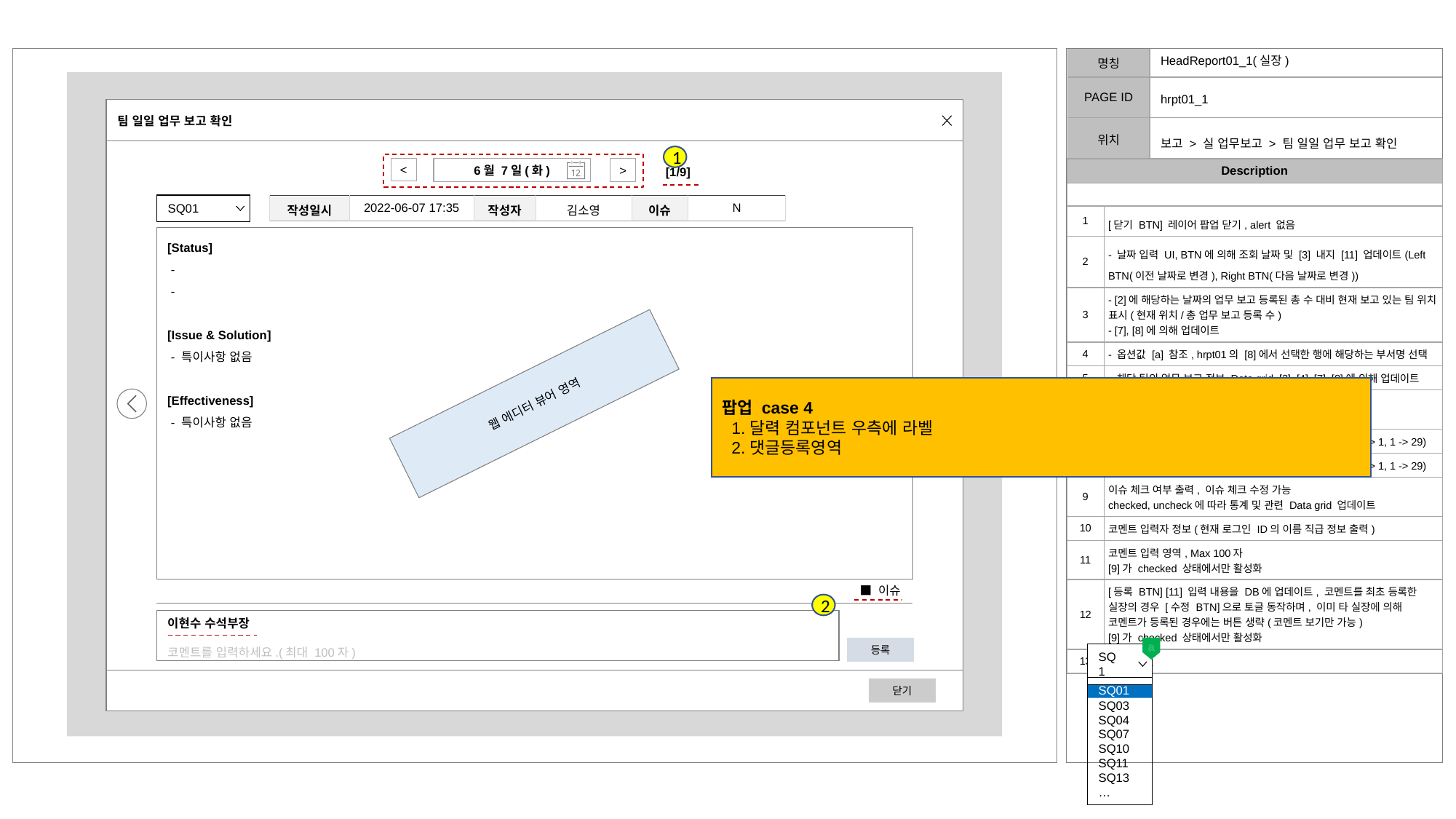

# HeadReport01_1(실장)

hrpt01_1

팀 일일 업무 보고 확인

보고 > 실 업무보고 > 팀 일일 업무 보고 확인
1

>
<
6월 7일(화)

| Description |  |
| --- | --- |
|  |  |
| 1 | [닫기 BTN] 레이어 팝업 닫기, alert 없음 |
| 2 | - 날짜 입력 UI, BTN에 의해 조회 날짜 및 [3] 내지 [11] 업데이트(Left BTN(이전 날짜로 변경), Right BTN(다음 날짜로 변경)) |
| 3 | - [2]에 해당하는 날짜의 업무 보고 등록된 총 수 대비 현재 보고 있는 팀 위치 표시(현재 위치/총 업무 보고 등록 수) - [7], [8]에 의해 업데이트 |
| 4 | - 옵션값 [a] 참조, hrpt01의 [8]에서 선택한 행에 해당하는 부서명 선택 |
| 5 | - 해당 팀의 업무 보고 정보 Data grid, [2], [4], [7], [8]에 의해 업데이트 |
| 6 | - 업무 보고 등록 내용 출력 영역 - [2], [4], [7], [8]에 의해 업데이트 |
| 7 | [부서 포커스 이동 BTN] [4] 내지 [11] 업데이트(감소(2 -> 1, 1 -> 29) |
| 8 | [부서 포커스 이동 BTN] [4] 내지 [11] 업데이트(증가(2 -> 1, 1 -> 29) |
| 9 | 이슈 체크 여부 출력, 이슈 체크 수정 가능 checked, uncheck에 따라 통계 및 관련 Data grid 업데이트 |
| 10 | 코멘트 입력자 정보(현재 로그인 ID의 이름 직급 정보 출력) |
| 11 | 코멘트 입력 영역, Max 100자 [9]가 checked 상태에서만 활성화 |
| 12 | [등록 BTN] [11] 입력 내용을 DB에 업데이트, 코멘트를 최초 등록한 실장의 경우 [수정 BTN]으로 토글 동작하며, 이미 타 실장에 의해 코멘트가 등록된 경우에는 버튼 생략(코멘트 보기만 가능) [9]가 checked 상태에서만 활성화 |
| 13 | [1]과 동일 |
[1/9]
SQ01

| 작성일시 | 2022-06-07 17:35 | 작성자 | 김소영 | 이슈 | N |
| --- | --- | --- | --- | --- | --- |
[Status]
 -
 -

[Issue & Solution]
 - 특이사항 없음

[Effectiveness]
 - 특이사항 없음
웹 에디터 뷰어 영역
팝업 case 4
  1.달력 컴포넌트 우측에 라벨
  2.댓글등록영역

■ 이슈
2
이현수 수석부장

코멘트를 입력하세요.(최대 100자)
a
등록
SQ1

SQ01
SQ03
SQ04
SQ07
SQ10
SQ11
SQ13
…

닫기